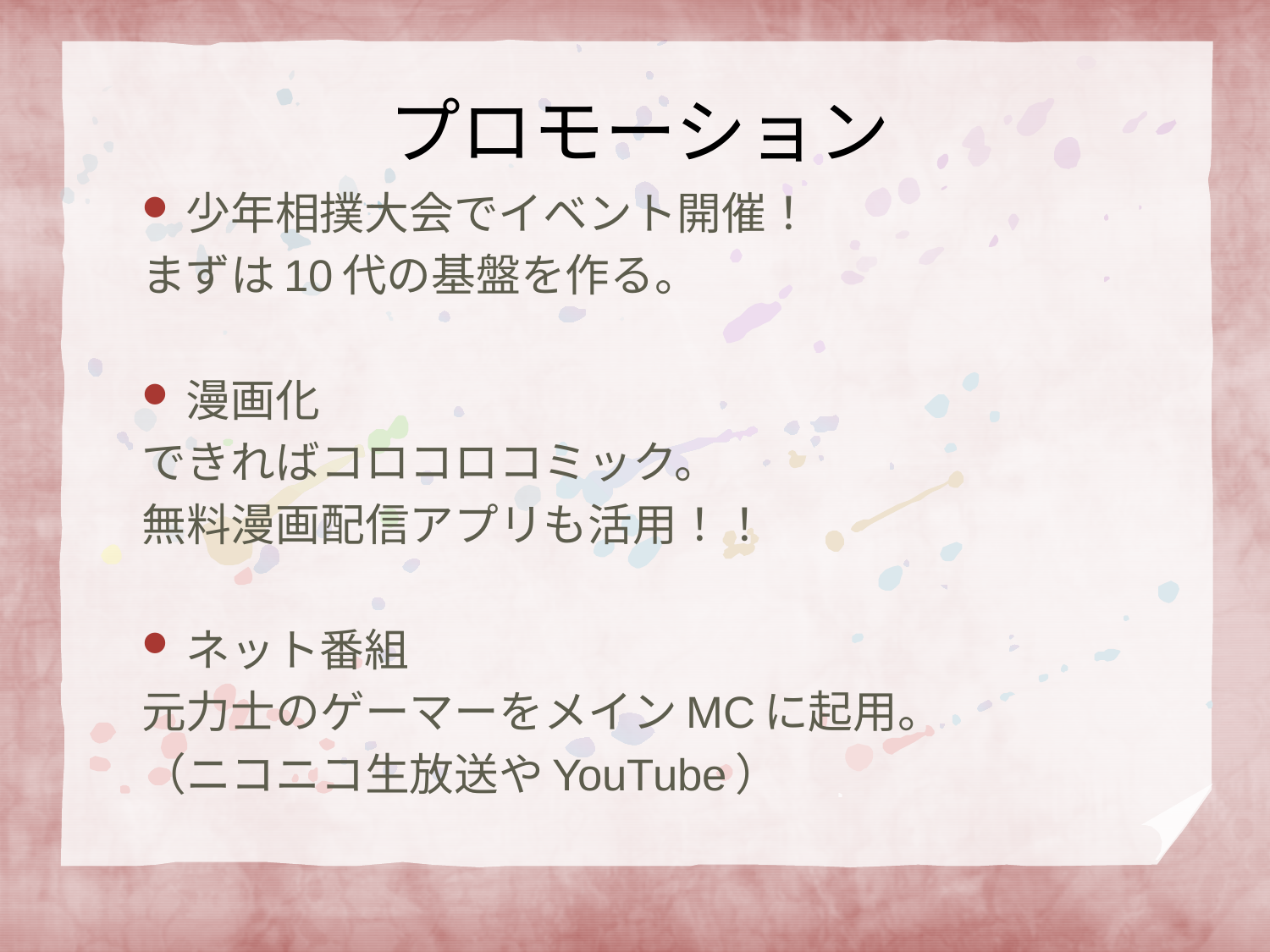

# プロモーション
少年相撲大会でイベント開催！
まずは10代の基盤を作る。

漫画化
できればコロコロコミック。
無料漫画配信アプリも活用！！

ネット番組
元力士のゲーマーをメインMCに起用。
（ニコニコ生放送やYouTube）